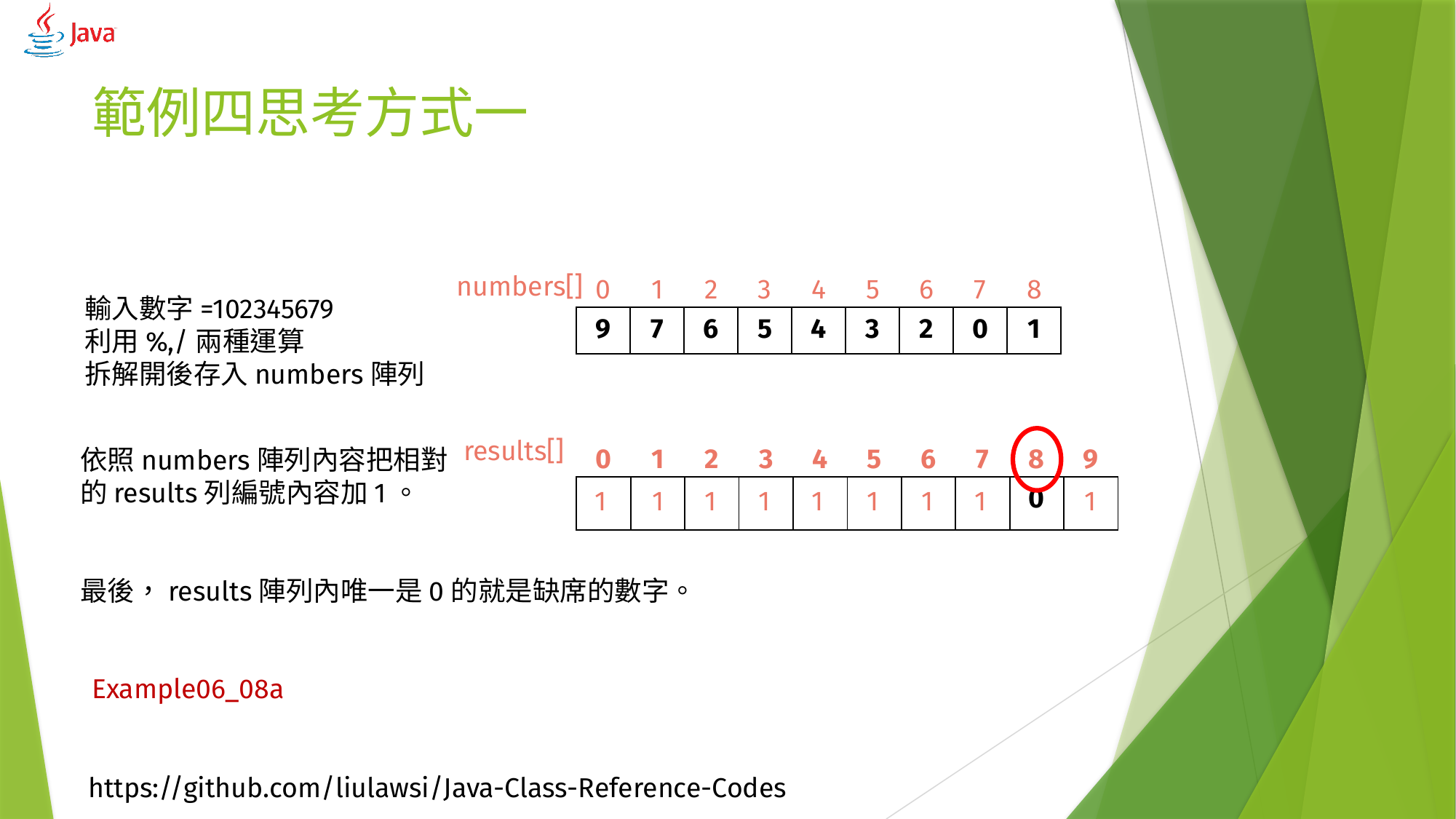

# 範例四思考方式一
numbers[]
| 0 | 1 | 2 | 3 | 4 | 5 | 6 | 7 | 8 |
| --- | --- | --- | --- | --- | --- | --- | --- | --- |
| 9 | 7 | 6 | 5 | 4 | 3 | 2 | 0 | 1 |
| --- | --- | --- | --- | --- | --- | --- | --- | --- |
輸入數字=102345679
利用%,/兩種運算
拆解開後存入numbers陣列
results[]

依照numbers陣列內容把相對
的results列編號內容加1。

最後，results陣列內唯一是0的就是缺席的數字。
| 0 | 1 | 2 | 3 | 4 | 5 | 6 | 7 | 8 | 9 |
| --- | --- | --- | --- | --- | --- | --- | --- | --- | --- |
| 0 | 0 | 0 | 0 | 0 | 0 | 0 | 0 | 0 | 0 |
| --- | --- | --- | --- | --- | --- | --- | --- | --- | --- |
1
1
1
1
1
1
1
1
1
Example06_08a